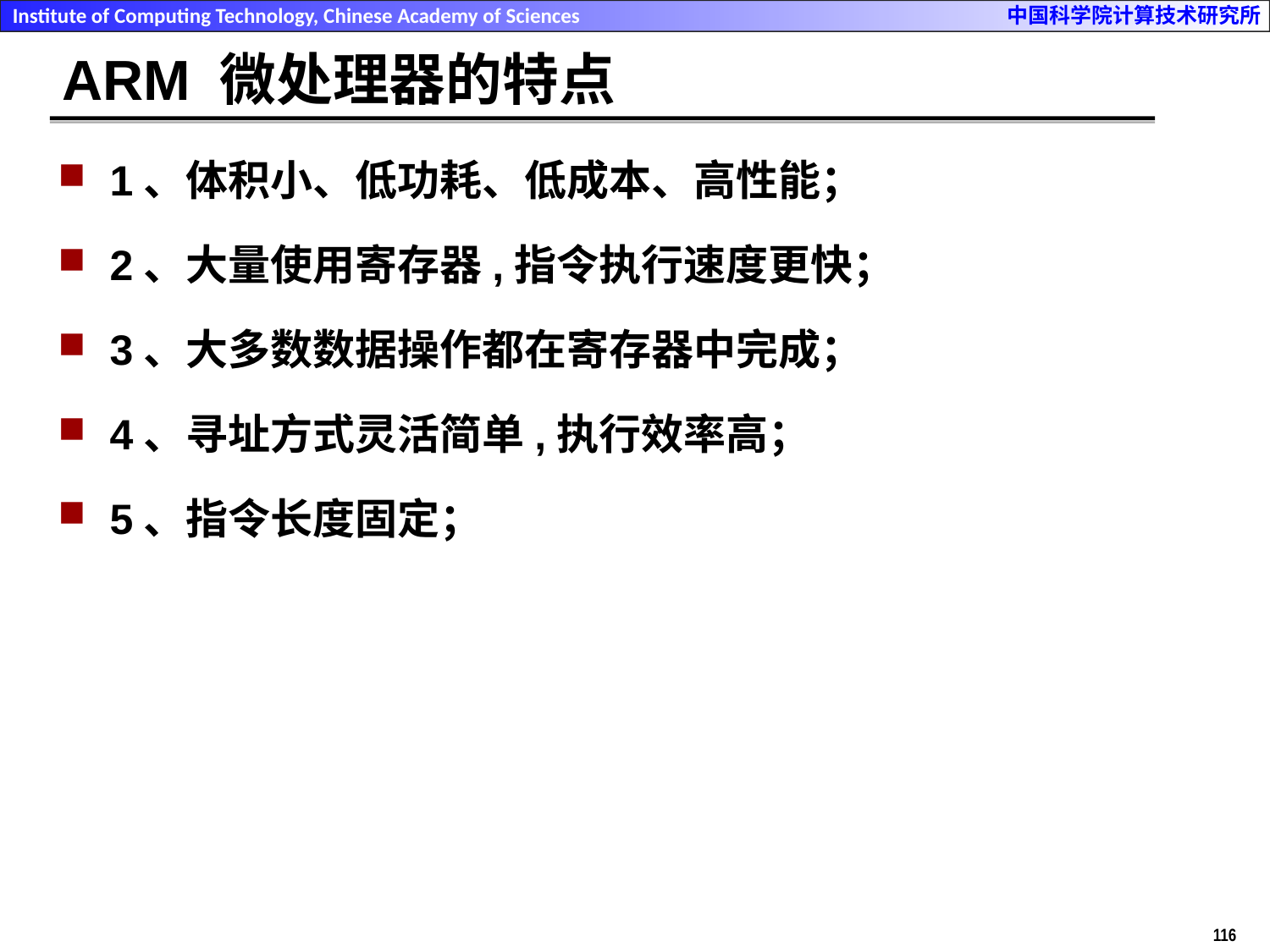

# ARM 微处理器的特点
1、体积小、低功耗、低成本、高性能；
2、大量使用寄存器,指令执行速度更快；
3、大多数数据操作都在寄存器中完成；
4、寻址方式灵活简单,执行效率高；
5、指令长度固定；